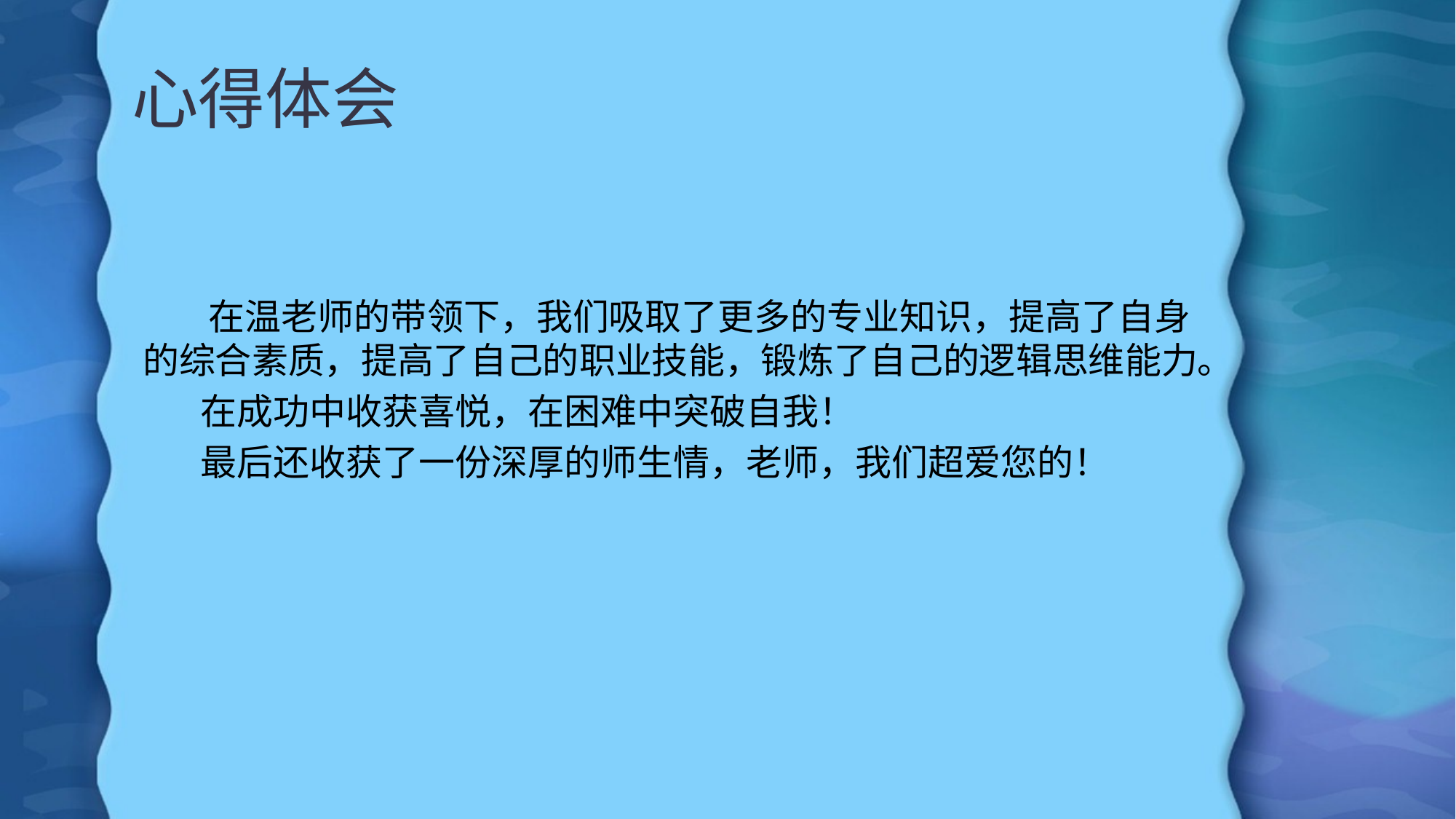

# 心得体会
       在温老师的带领下，我们吸取了更多的专业知识，提高了自身的综合素质，提高了自己的职业技能，锻炼了自己的逻辑思维能力。
      在成功中收获喜悦，在困难中突破自我！
      最后还收获了一份深厚的师生情，老师，我们超爱您的！